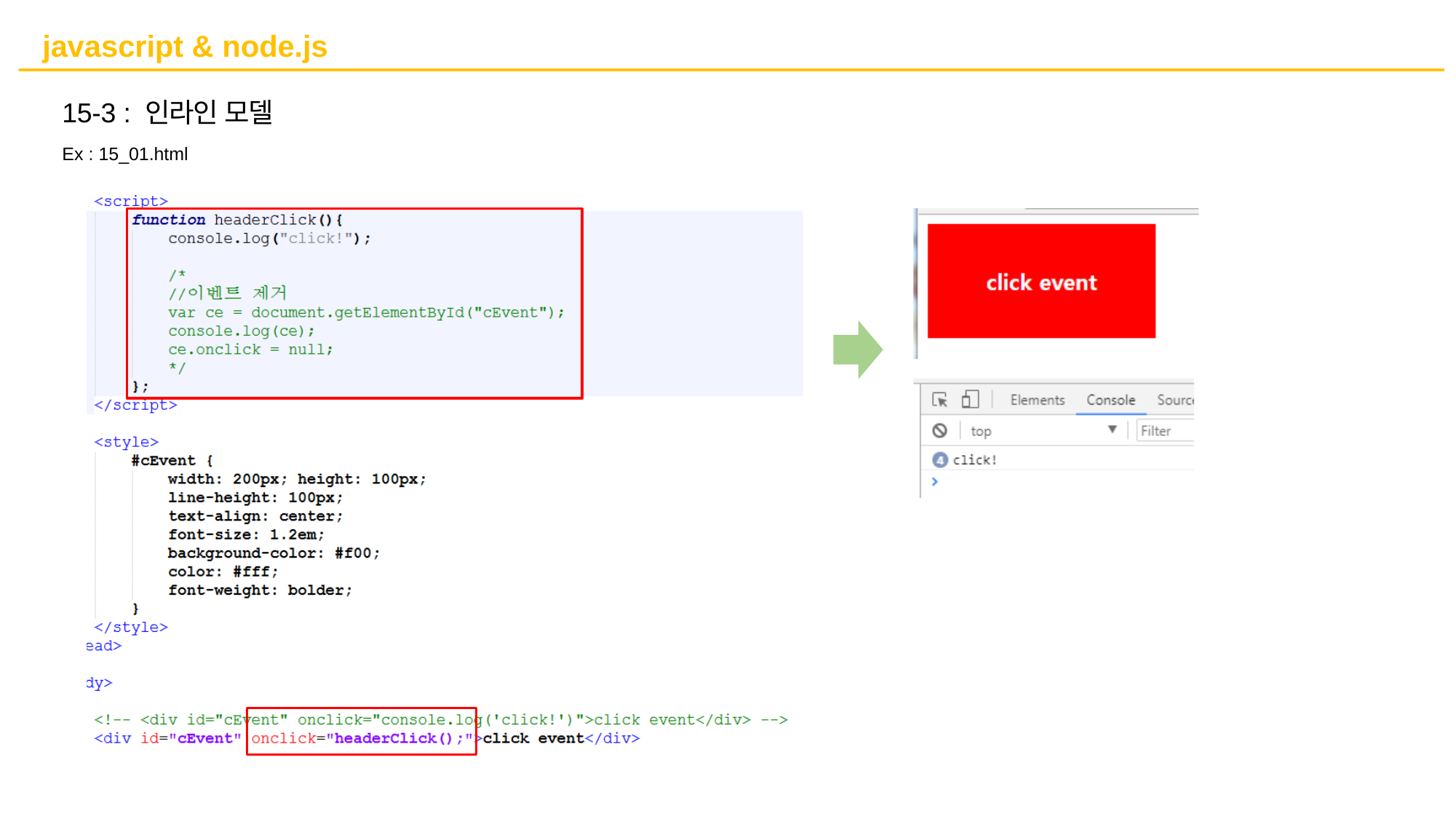

# javascript & node.js

15-3 : 인라인 모델
Ex : 15_01.html